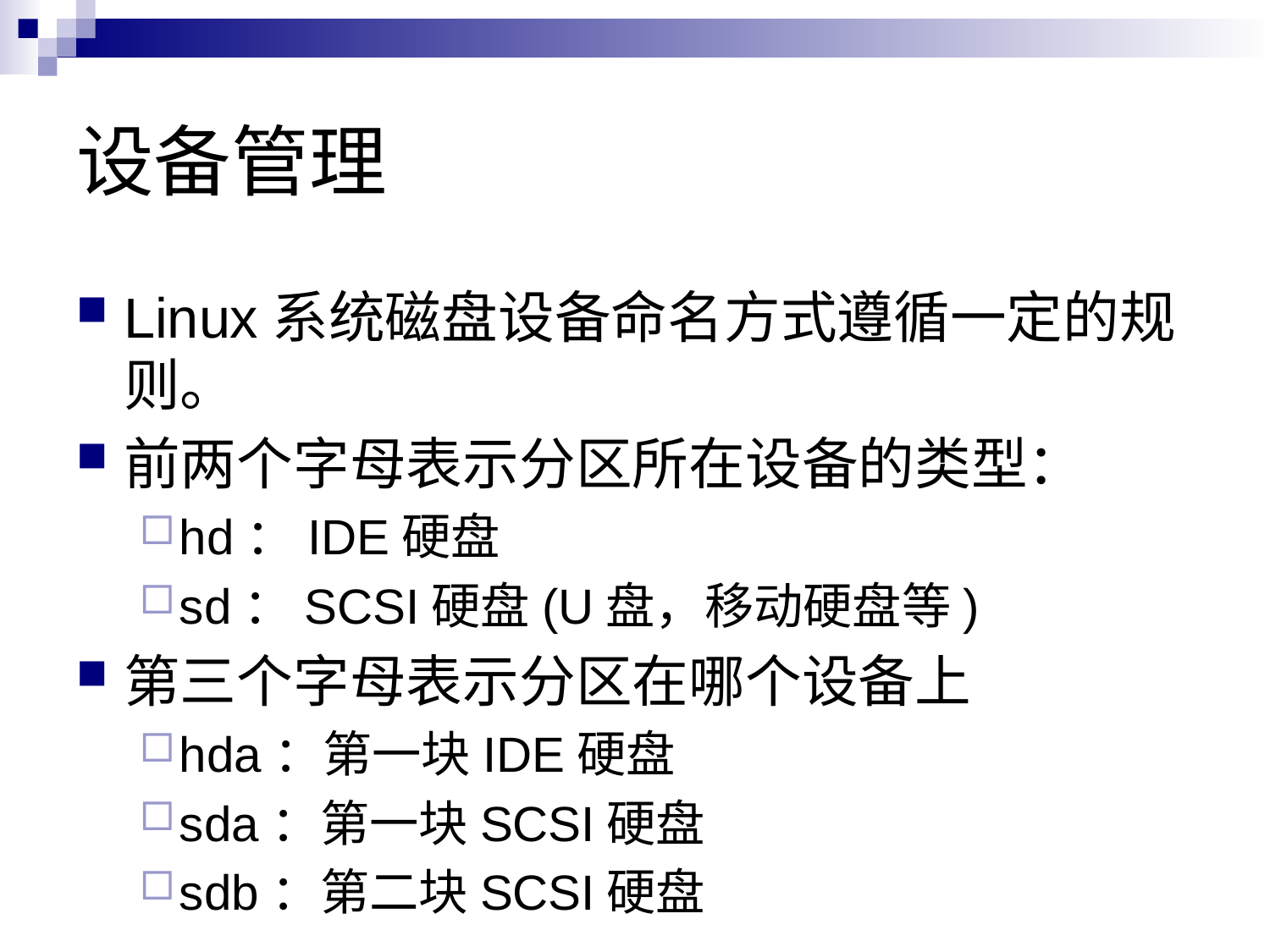

# 设备管理
Linux系统磁盘设备命名方式遵循一定的规则。
前两个字母表示分区所在设备的类型：
hd：IDE硬盘
sd：SCSI硬盘(U盘，移动硬盘等)
第三个字母表示分区在哪个设备上
hda：第一块IDE硬盘
sda：第一块SCSI硬盘
sdb：第二块SCSI硬盘